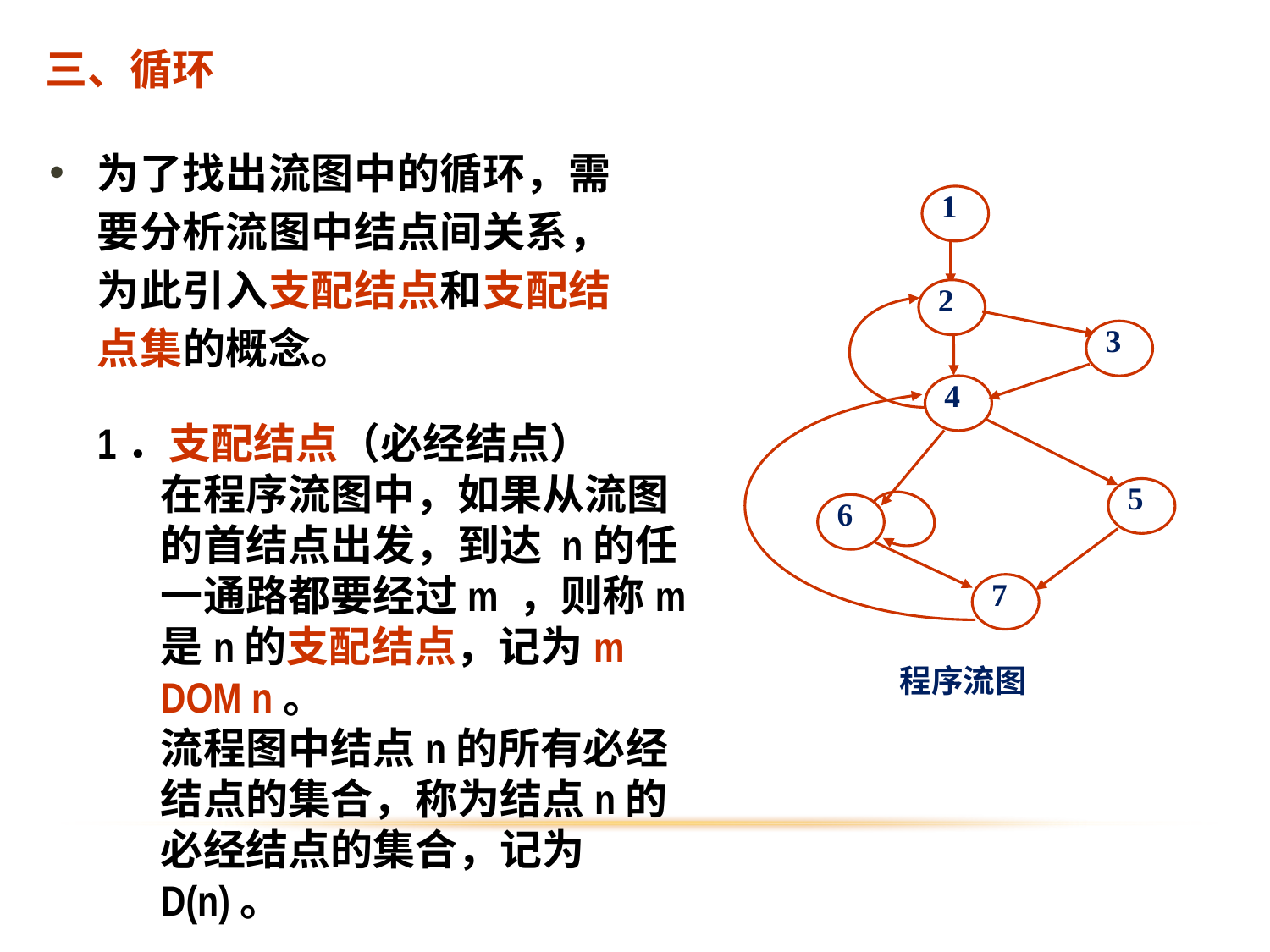

三、循环
为了找出流图中的循环，需要分析流图中结点间关系，为此引入支配结点和支配结点集的概念。

1

2

3

4

5

6

7
程序流图
1．支配结点（必经结点）
在程序流图中，如果从流图的首结点出发，到达 n的任一通路都要经过m ，则称m是n的支配结点，记为m DOM n。
流程图中结点n的所有必经结点的集合，称为结点n的必经结点的集合，记为D(n)。